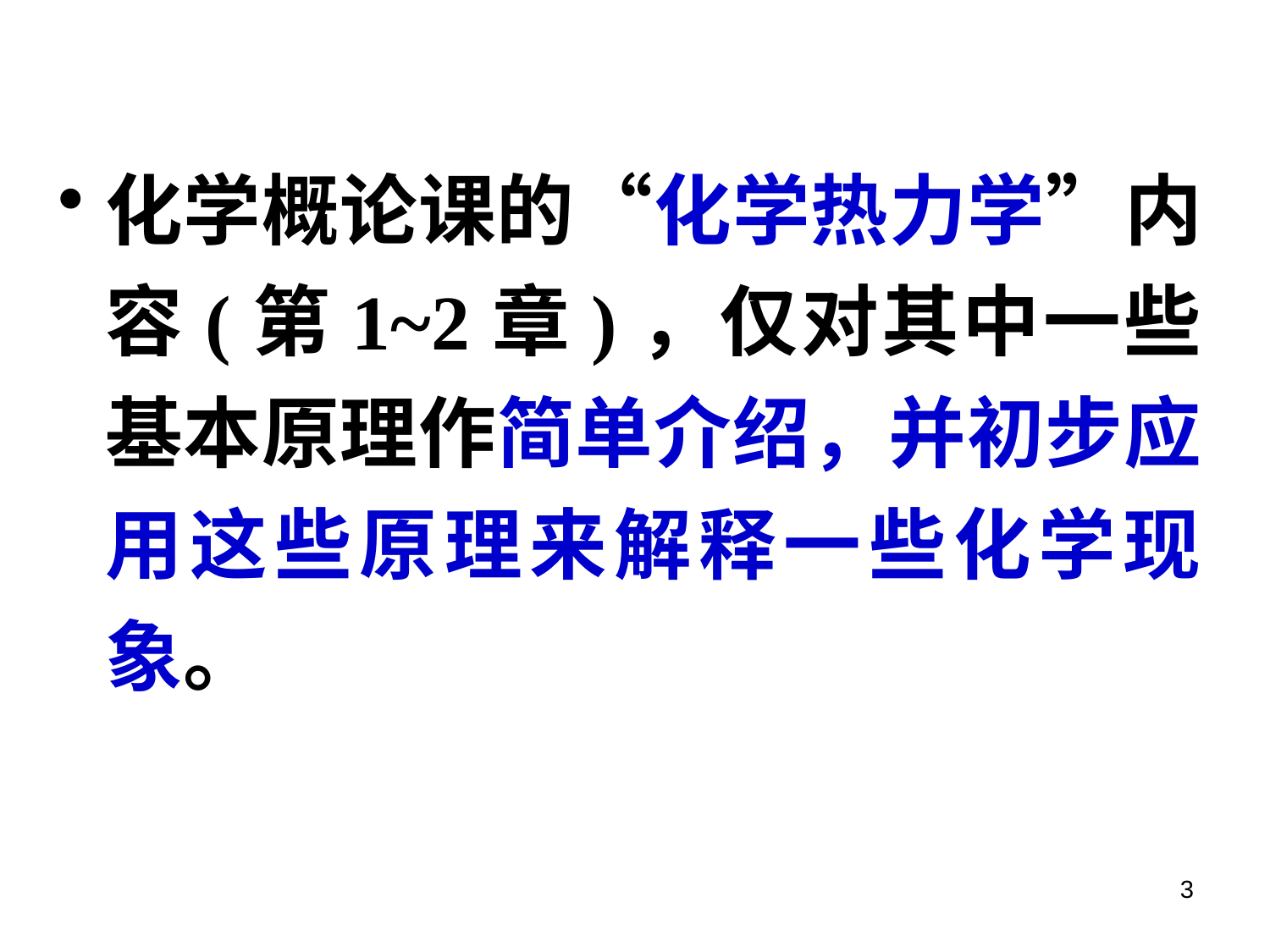

化学概论课的“化学热力学”内容(第1~2章)，仅对其中一些基本原理作简单介绍，并初步应用这些原理来解释一些化学现象。
3